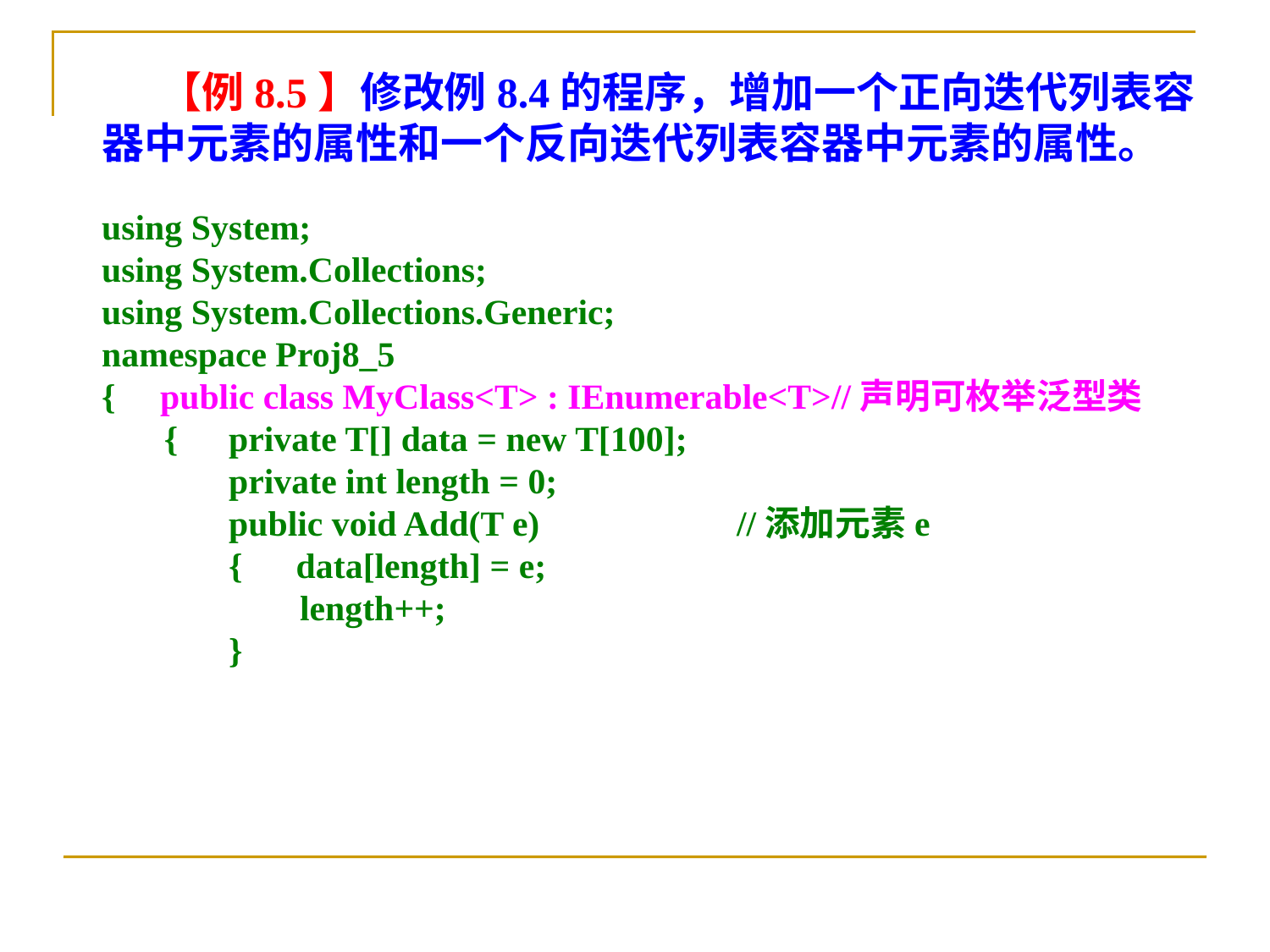

【例8.5】修改例8.4的程序，增加一个正向迭代列表容器中元素的属性和一个反向迭代列表容器中元素的属性。
using System;
using System.Collections;
using System.Collections.Generic;
namespace Proj8_5
{     public class MyClass<T> : IEnumerable<T>//声明可枚举泛型类
       {	private T[] data = new T[100];
        	private int length = 0;
        	public void Add(T e)                    	//添加元素e
        	{      data[length] = e;
            	        length++;
        	}